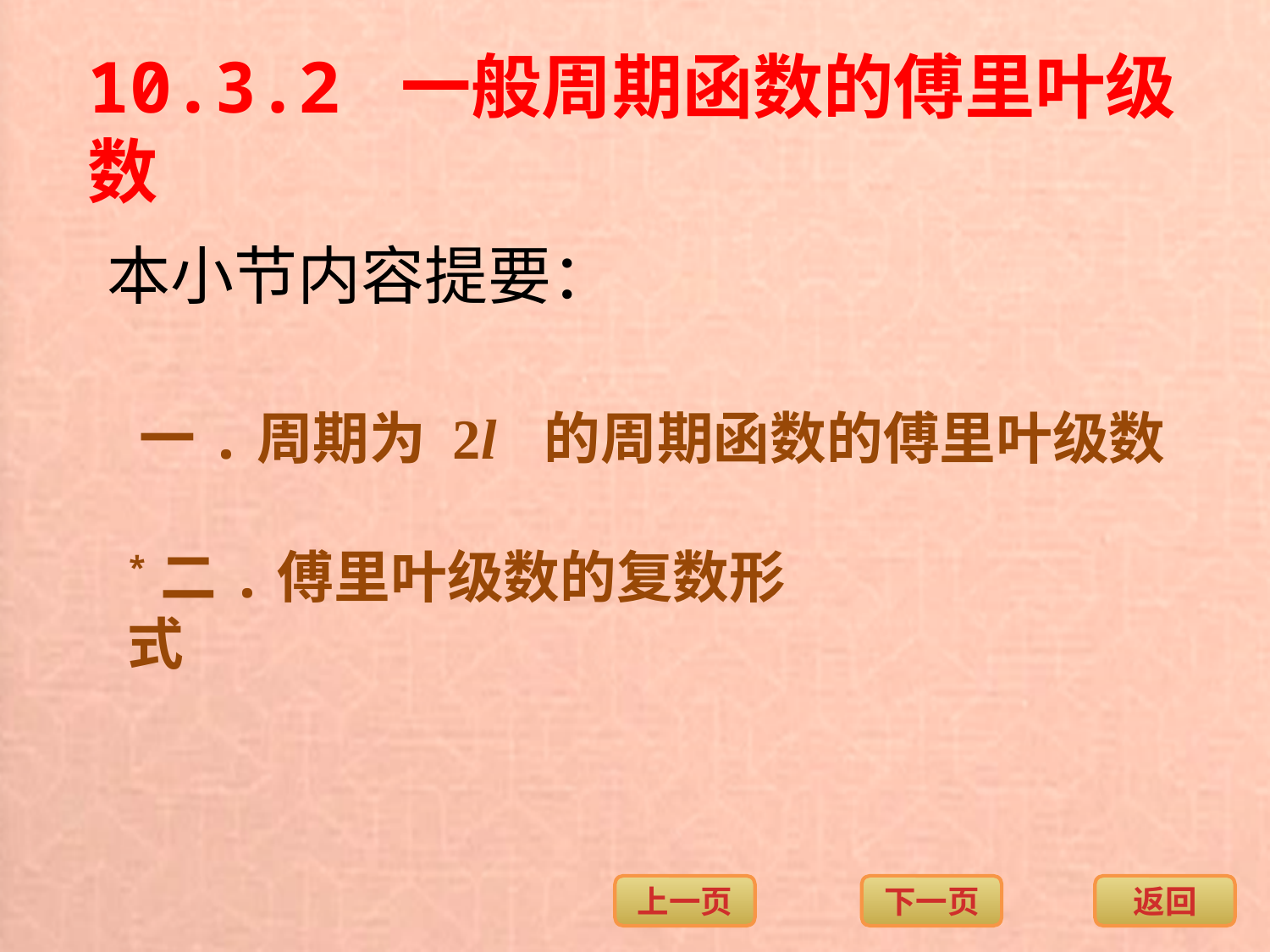

10.3.2 一般周期函数的傅里叶级数
本小节内容提要：
一.周期为 2l 的周期函数的傅里叶级数
*二.傅里叶级数的复数形式